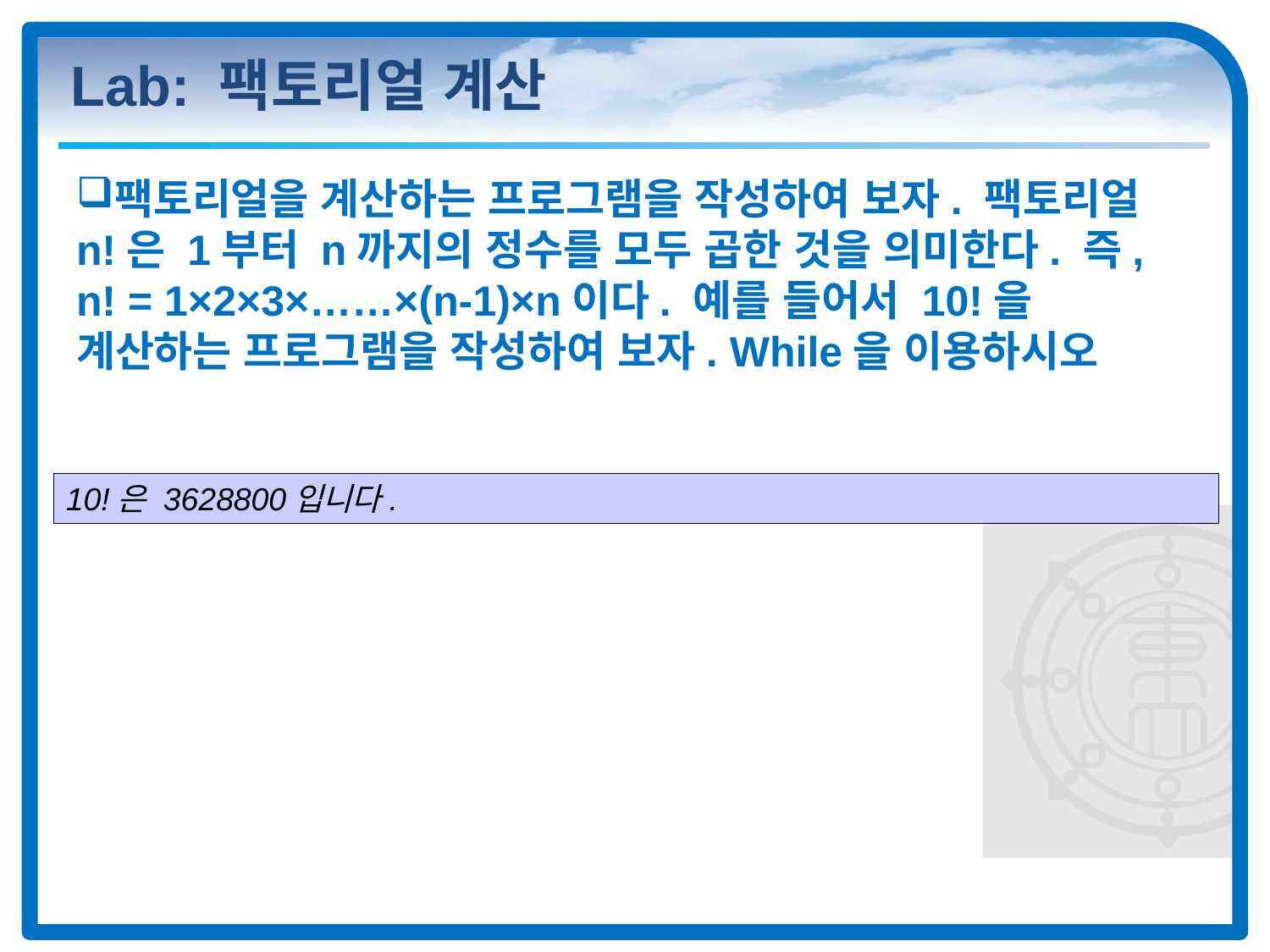

# Lab: 팩토리얼 계산
팩토리얼을 계산하는 프로그램을 작성하여 보자. 팩토리얼 n!은 1부터 n까지의 정수를 모두 곱한 것을 의미한다. 즉, n! = 1×2×3×……×(n-1)×n이다. 예를 들어서 10!을 계산하는 프로그램을 작성하여 보자. While을 이용하시오
10!은 3628800입니다.